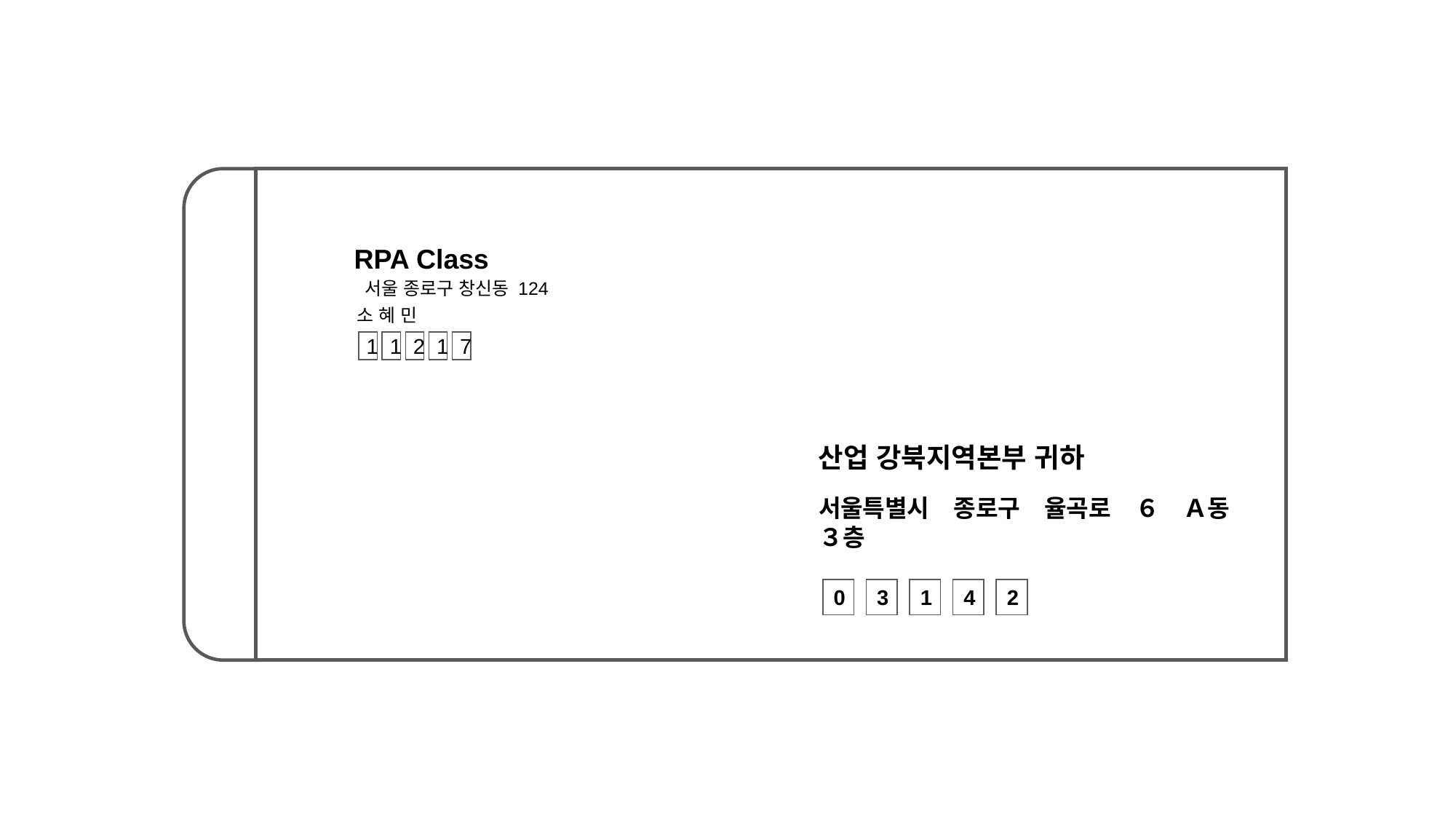

RPA Class
서울 종로구 창신동 124
소 혜 민
1
1
2
1
7
산업 강북지역본부 귀하
서울특별시　종로구　율곡로　６　Ａ동　３층
0
3
1
4
2